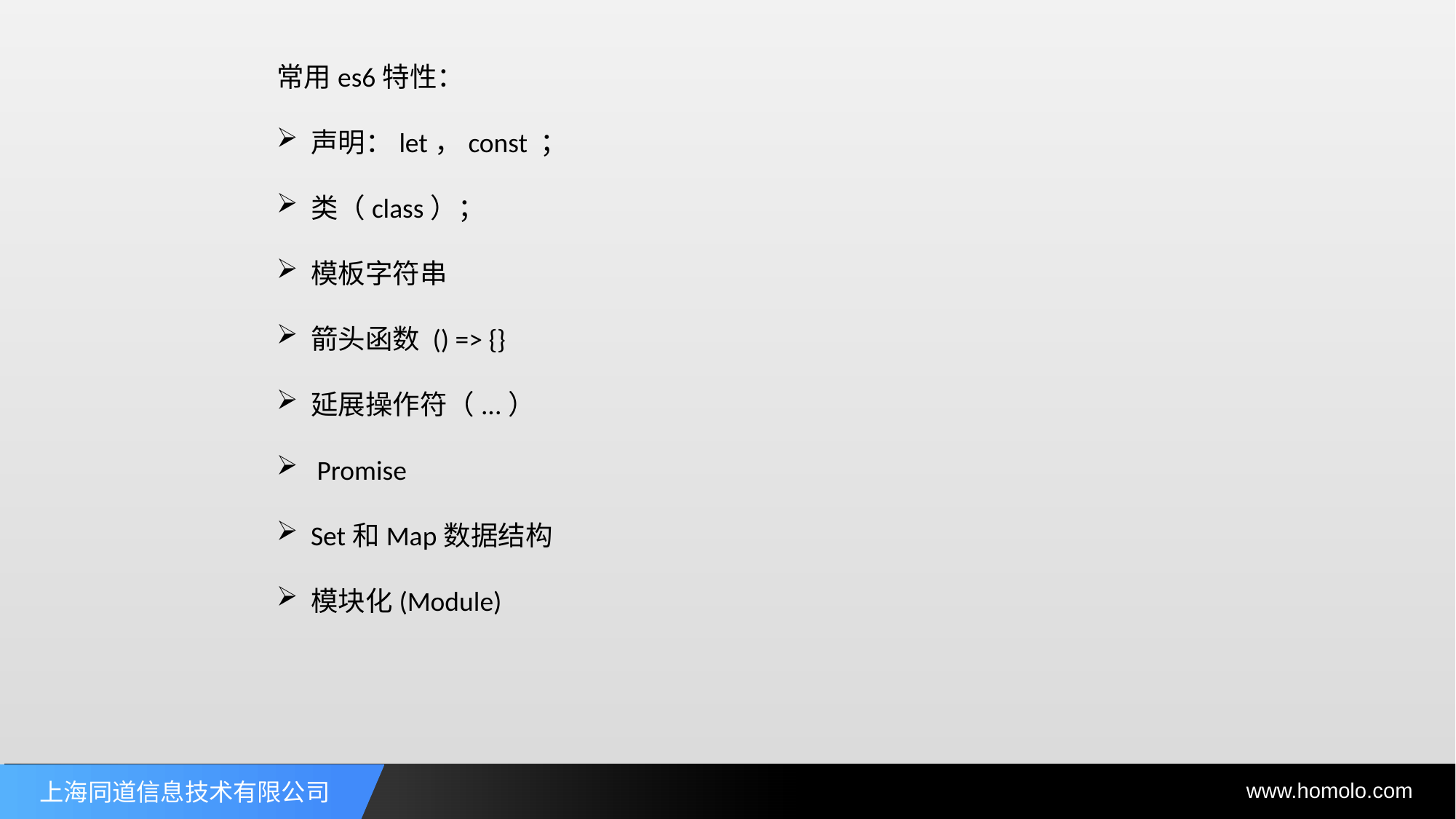

常用es6特性：

声明：let，const ；

类（class）；

模板字符串

箭头函数 () => {}

延展操作符（...）

 Promise

Set和Map数据结构

模块化(Module)